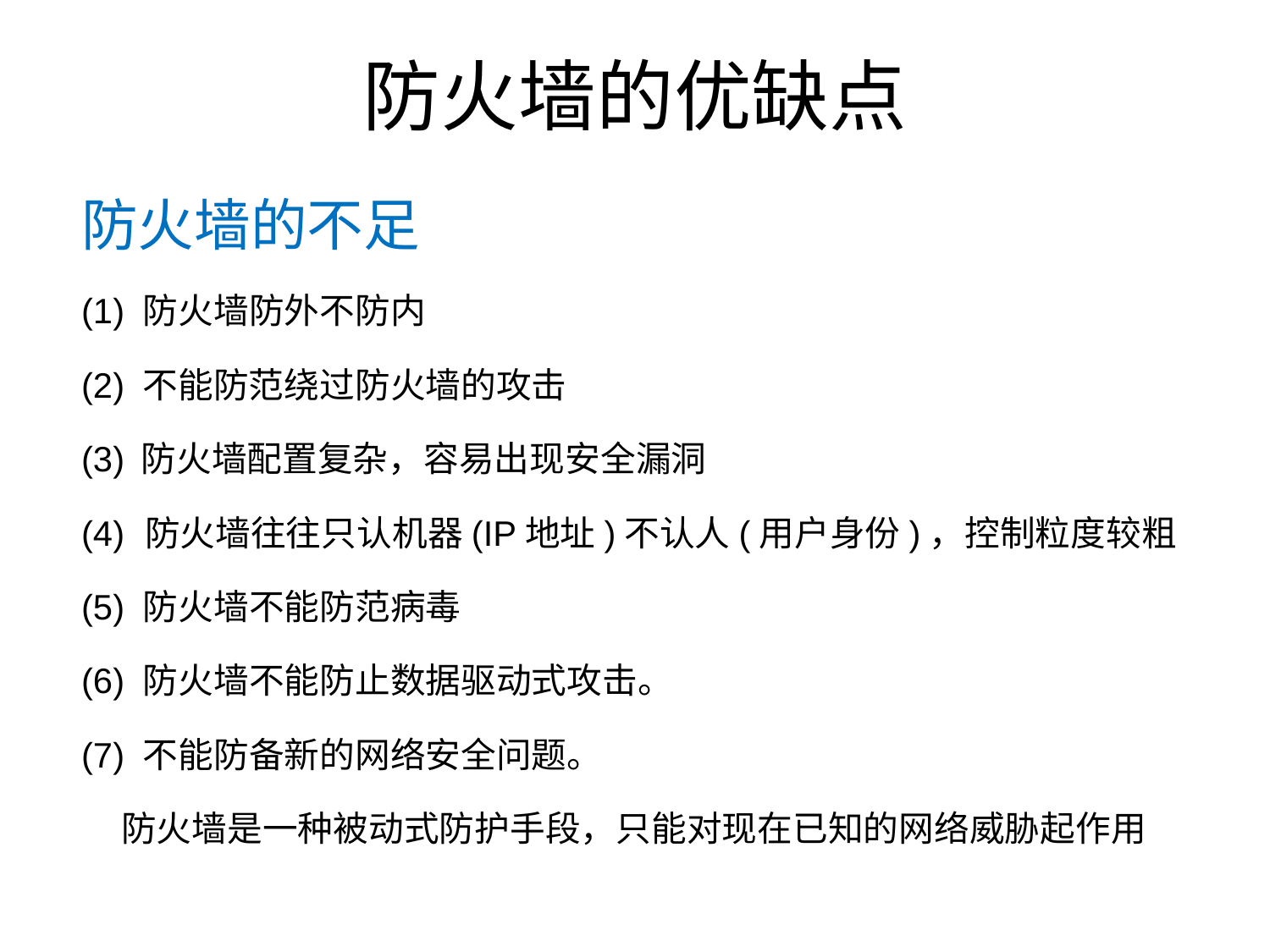

# 防火墙的优缺点
防火墙的不足
(1) 防火墙防外不防内
(2) 不能防范绕过防火墙的攻击
 防火墙配置复杂，容易出现安全漏洞
防火墙往往只认机器(IP地址)不认人(用户身份)，控制粒度较粗
(5) 防火墙不能防范病毒
(6) 防火墙不能防止数据驱动式攻击。
(7) 不能防备新的网络安全问题。
    防火墙是一种被动式防护手段，只能对现在已知的网络威胁起作用